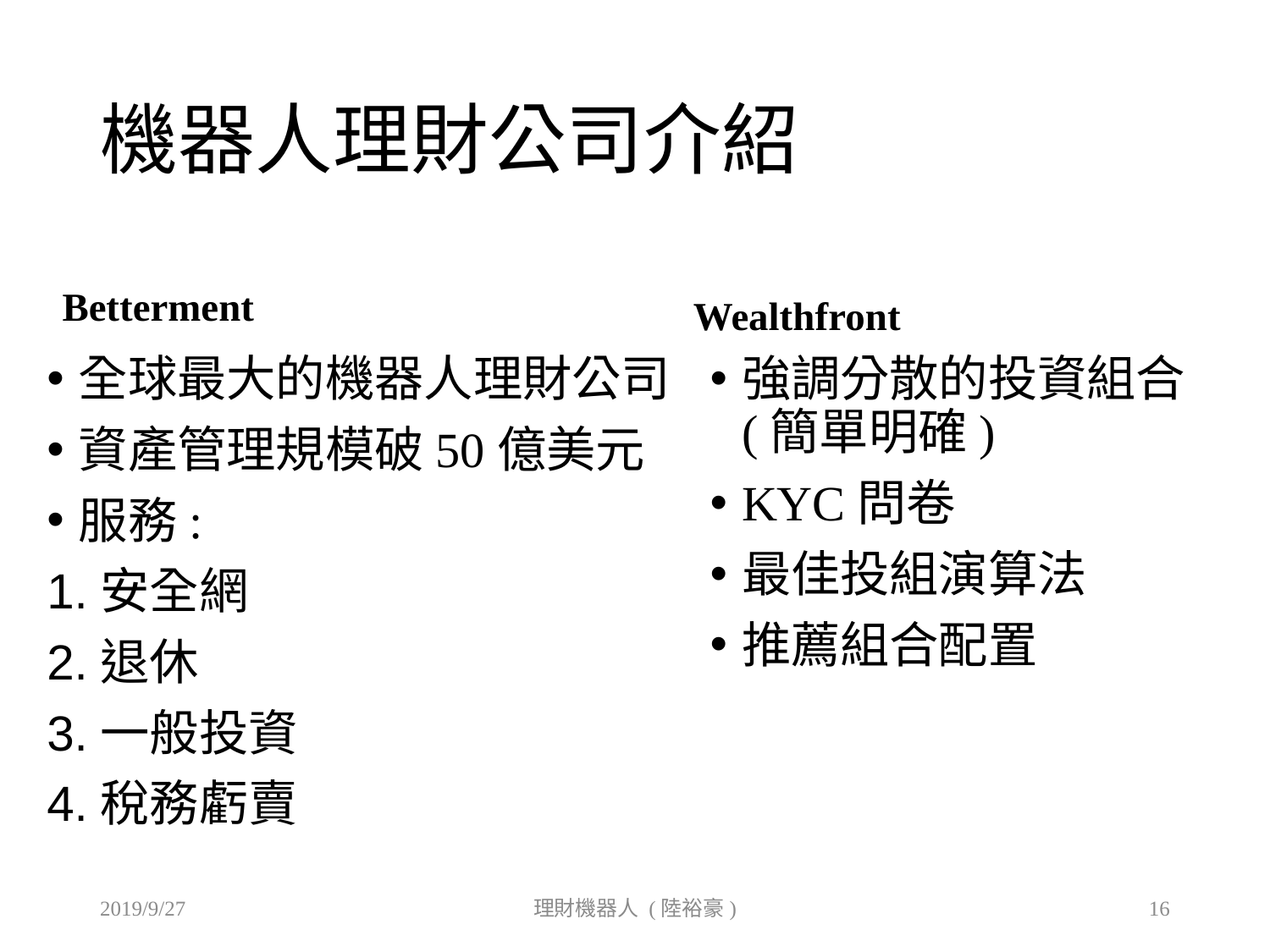

# 機器人理財公司介紹
Betterment
Wealthfront
全球最大的機器人理財公司
資產管理規模破50億美元
服務:
安全網
退休
一般投資
稅務虧賣
強調分散的投資組合(簡單明確)
KYC問卷
最佳投組演算法
推薦組合配置
2019/9/27
理財機器人 (陸裕豪)
16